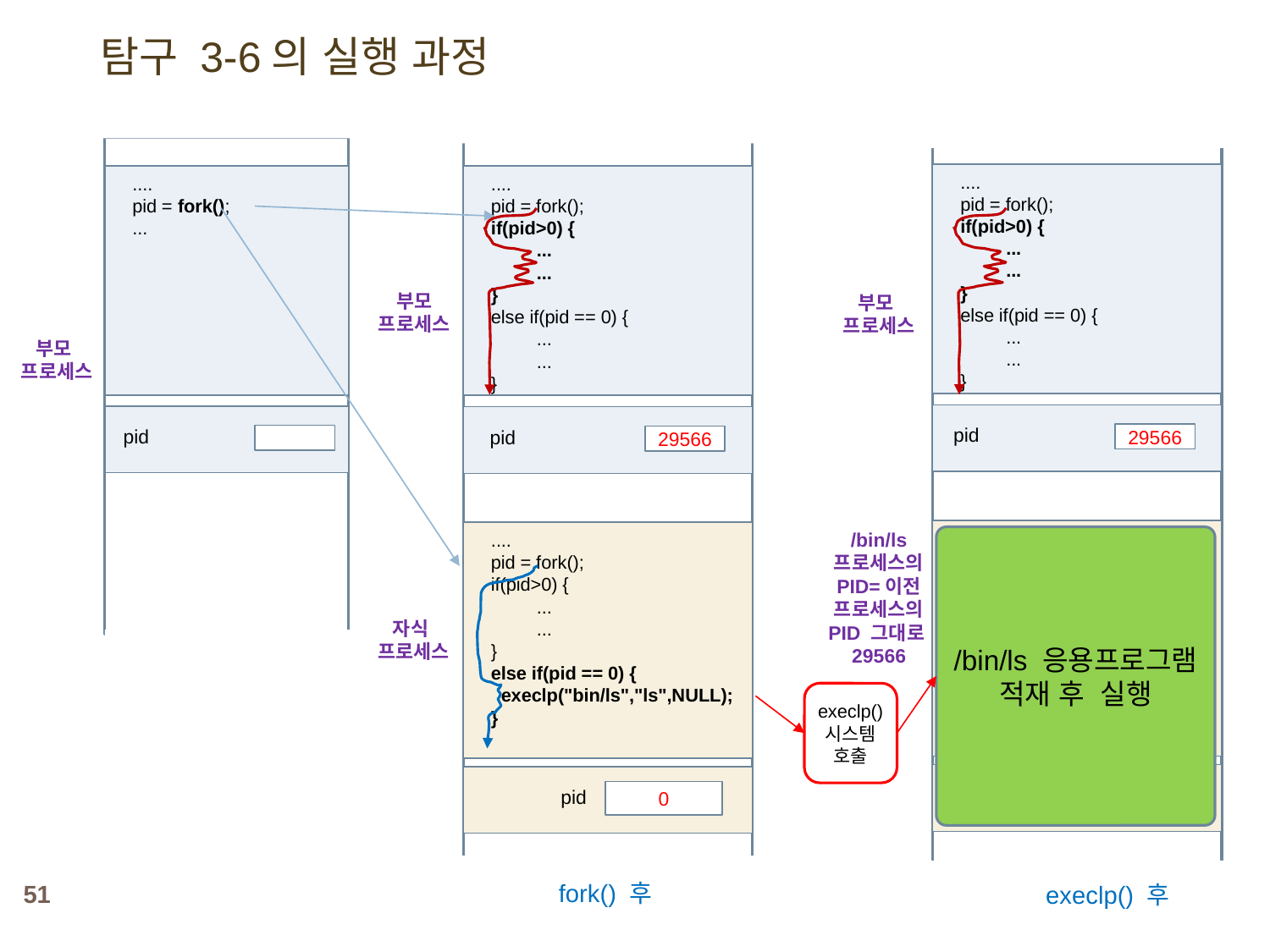

탐구 3-6의 실행 과정

   ....
   pid = fork();
   if(pid>0) {
            ...
            ...
   }
   else if(pid == 0) {
            ...
            ...
   }
   ...
   ....
   pid = fork();
   ...

   ....
   pid = fork();
   if(pid>0) {
            ...
            ...
   }
   else if(pid == 0) {
            ...
            ...
   }
   ...

부모
프로세스
부모
프로세스
부모
프로세스

pid
pid
pid
29566

29566
   ....
   pid = fork();
   if(pid>0) {
            ...
            ...
   }
   else if(pid == 0) {
     execlp("bin/ls","ls",NULL);
   }
/bin/ls
프로세스의
PID=이전 프로세스의 PID 그대로29566
   ....
   pid = fork();
   if(pid>0) {
            ...
            ...
   }
   else if(pid == 0) {
     execlp("bin/ls","ls",NULL);
   }
/bin/ls 응용프로그램 적재 후  실행

자식
프로세스

execlp()
시스템
호출

pid
pid
0
0

51
fork() 후
execlp() 후